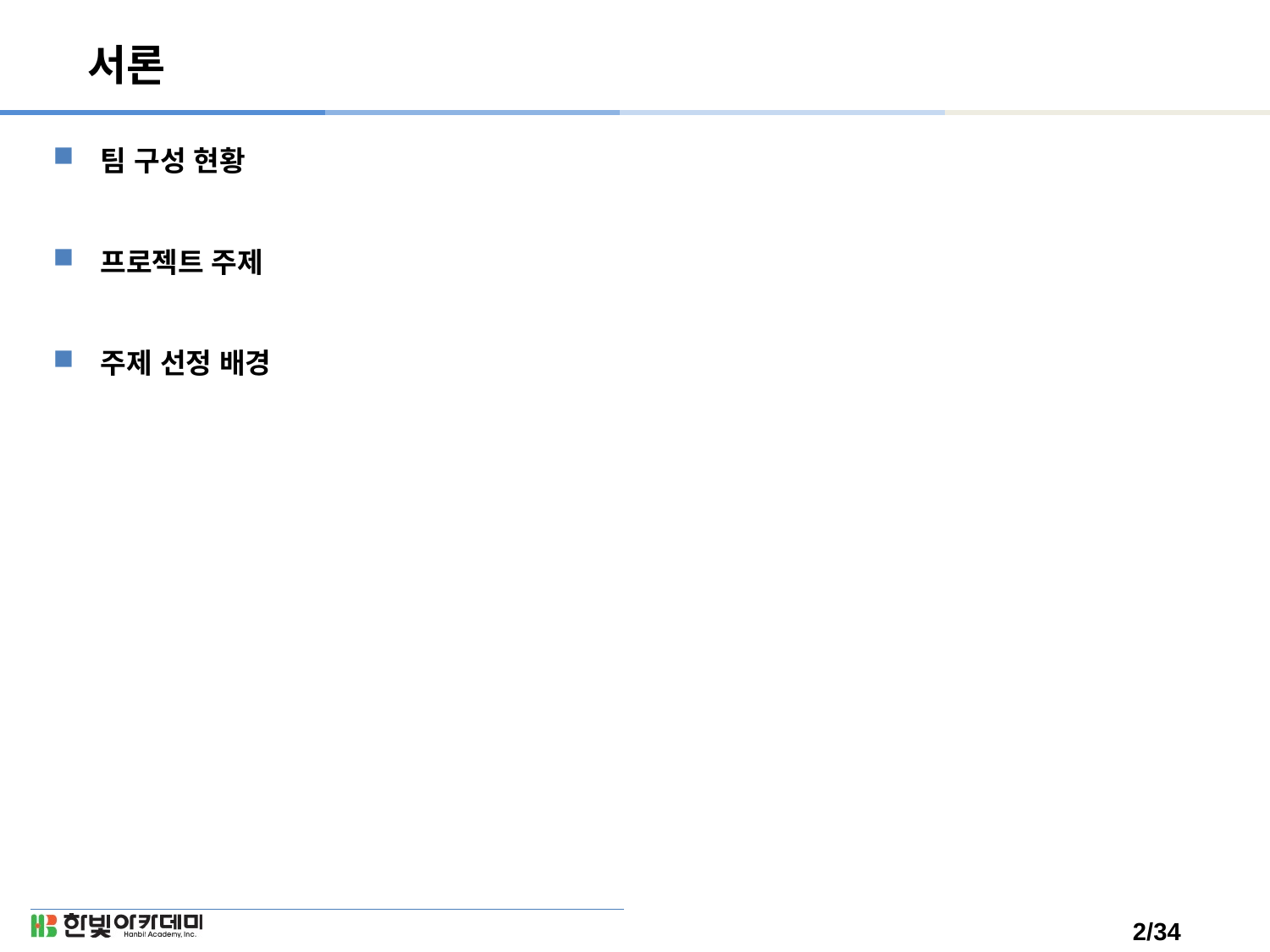

# 서론
팀 구성 현황

프로젝트 주제

주제 선정 배경